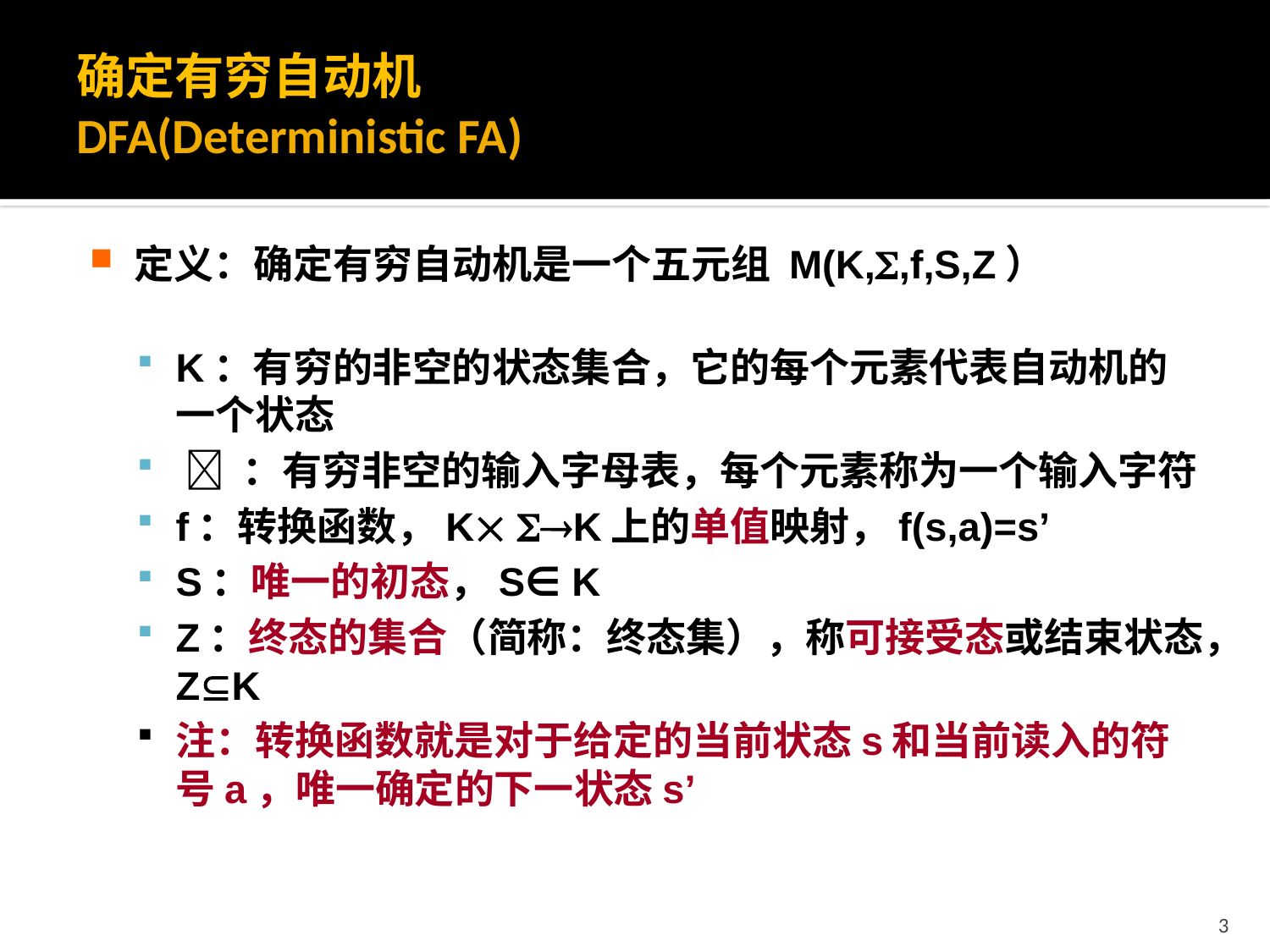

# 确定有穷自动机 DFA(Deterministic FA)
定义：确定有穷自动机是一个五元组 M(K,Σ,f,S,Z）

K：有穷的非空的状态集合，它的每个元素代表自动机的一个状态
 Σ ：有穷非空的输入字母表，每个元素称为一个输入字符
f：转换函数，K× Σ→K上的单值映射，f(s,a)=s’
S：唯一的初态，S∈ K
Z：终态的集合（简称：终态集），称可接受态或结束状态，Z⊆K
注：转换函数就是对于给定的当前状态s和当前读入的符号a，唯一确定的下一状态s’

3